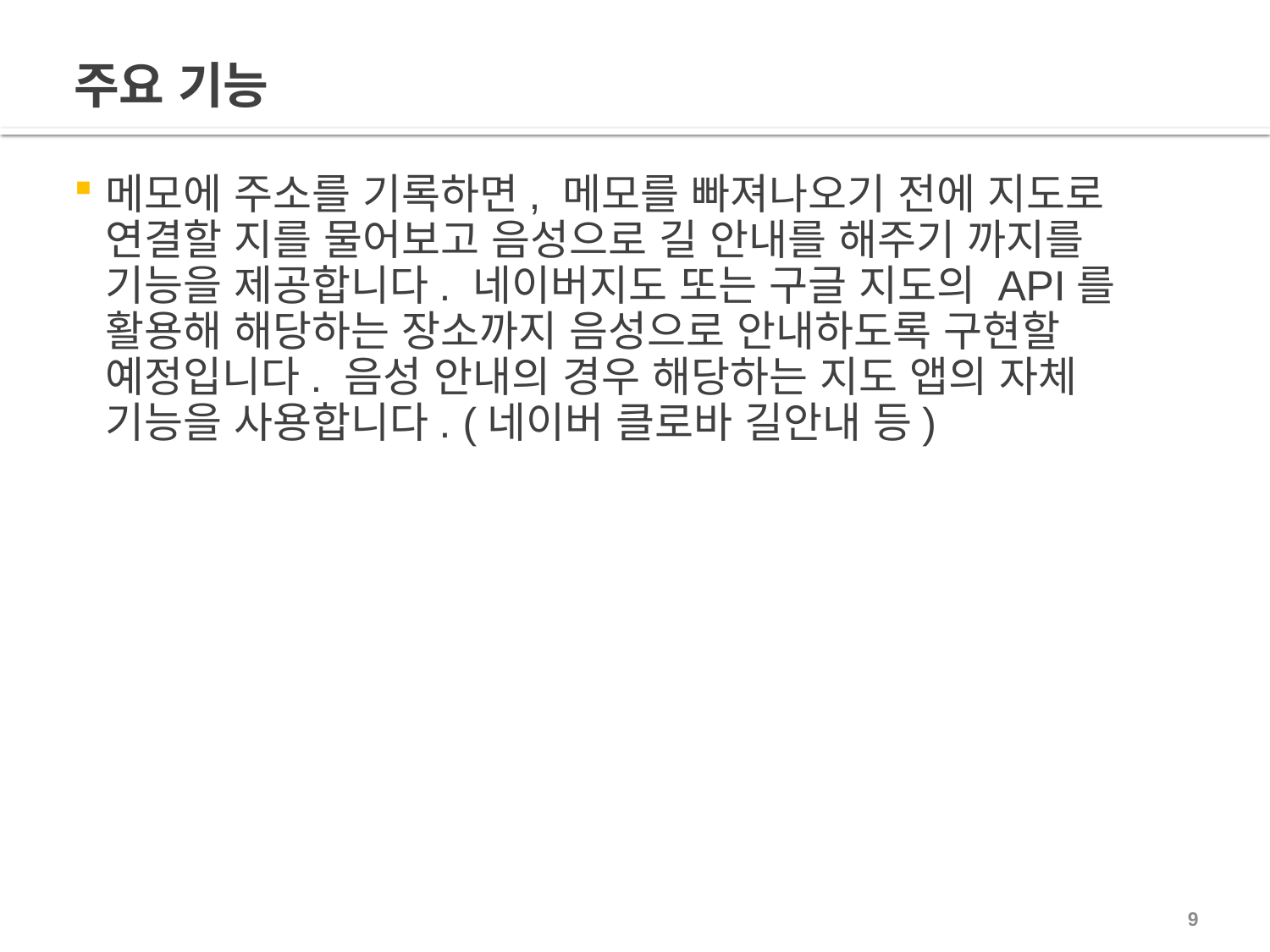

# 주요 기능
메모에 주소를 기록하면, 메모를 빠져나오기 전에 지도로 연결할 지를 물어보고 음성으로 길 안내를 해주기 까지를 기능을 제공합니다. 네이버지도 또는 구글 지도의 API를 활용해 해당하는 장소까지 음성으로 안내하도록 구현할 예정입니다. 음성 안내의 경우 해당하는 지도 앱의 자체 기능을 사용합니다. (네이버 클로바 길안내 등)
9